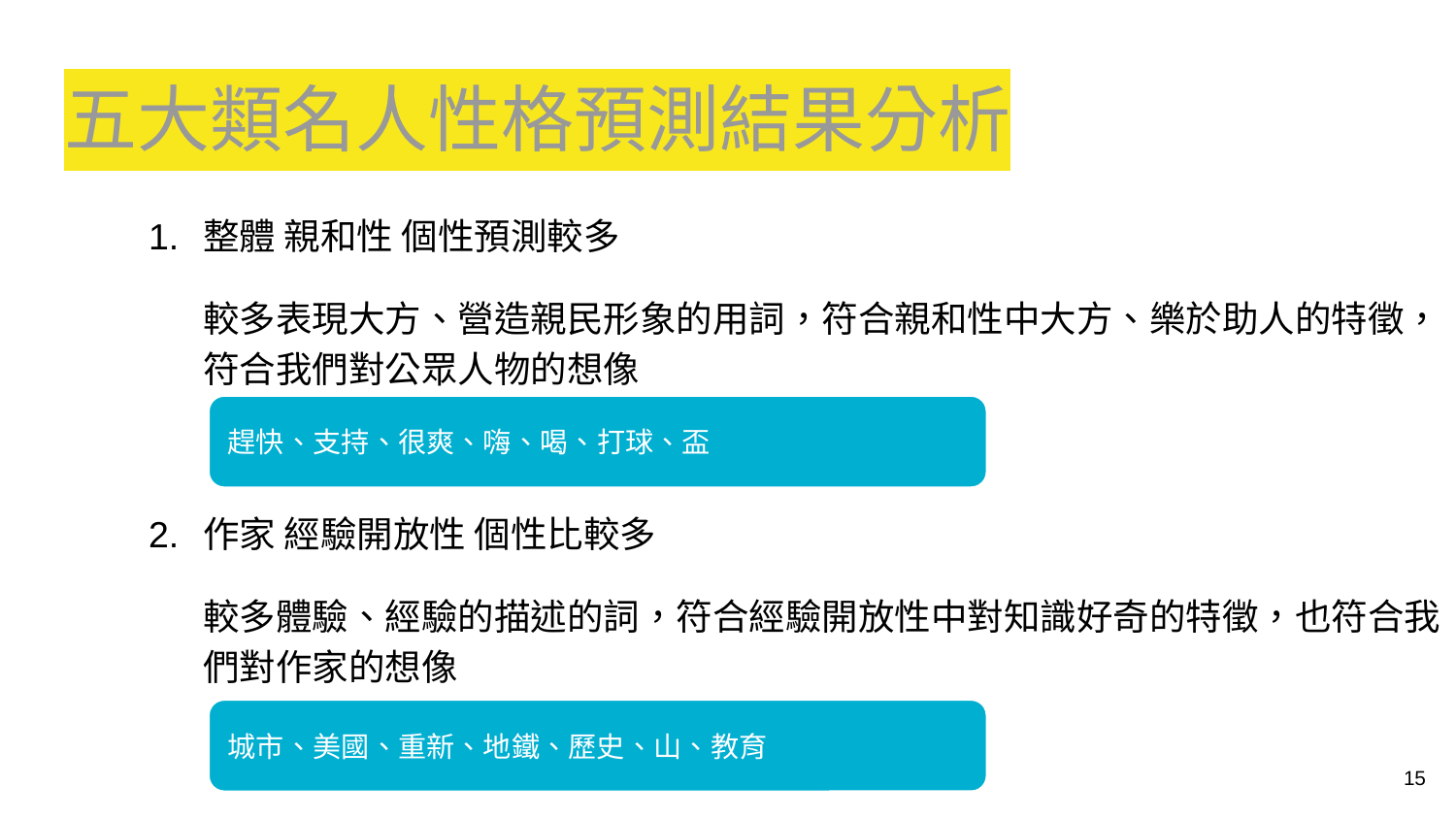

# 五大類名人性格預測結果分析
整體 親和性 個性預測較多
較多表現大方、營造親民形象的用詞，符合親和性中大方、樂於助人的特徵，符合我們對公眾人物的想像

作家 經驗開放性 個性比較多
較多體驗、經驗的描述的詞，符合經驗開放性中對知識好奇的特徵，也符合我們對作家的想像

趕快、支持、很爽、嗨、喝、打球、盃
城市、美國、重新、地鐵、歷史、山、教育
15